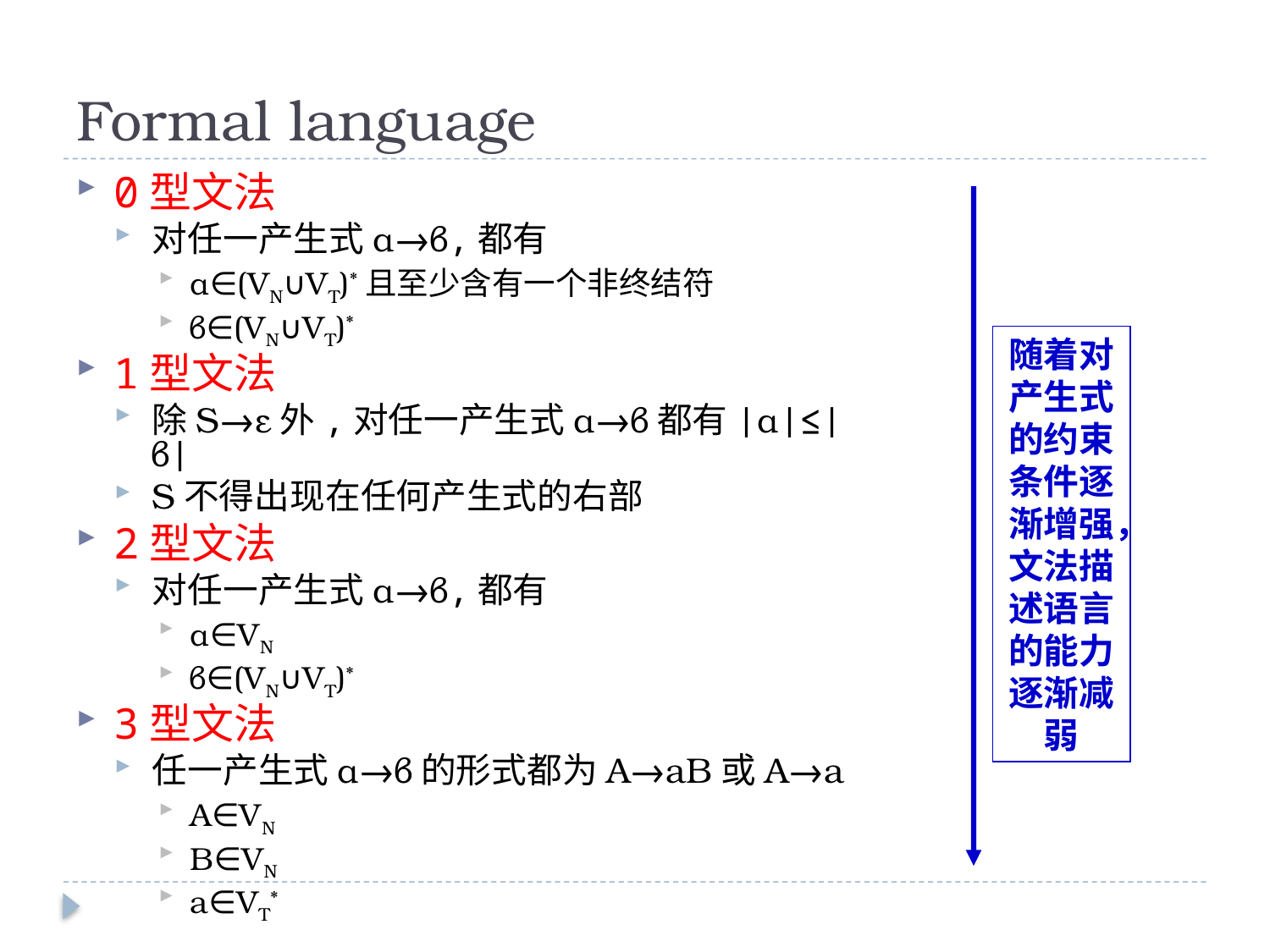

# Formal language
0型文法
对任一产生式α→β,都有
α∈(VN∪VT)*且至少含有一个非终结符
β∈(VN∪VT)*
1型文法
除S→ε外,对任一产生式α→β都有|α|≤|β|
S不得出现在任何产生式的右部
2型文法
对任一产生式α→β,都有
α∈VN
β∈(VN∪VT)*
3型文法
任一产生式α→β的形式都为A→aB或A→a
A∈VN
B∈VN
a∈VT*

随着对产生式的约束条件逐渐增强，文法描述语言的能力逐渐减弱
67